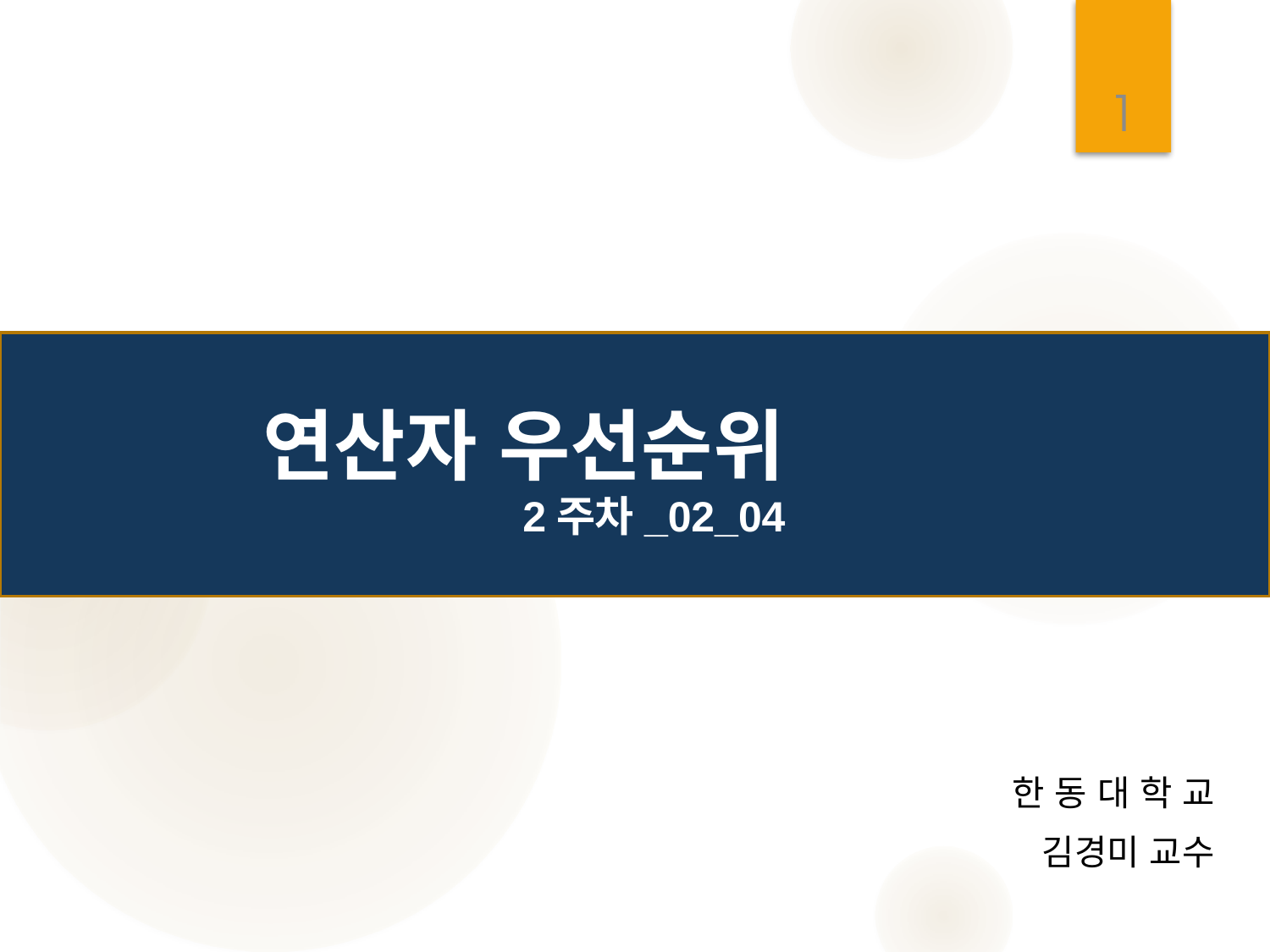

1

# 연산자 우선순위 2주차_02_04
한 동 대 학 교
 김경미 교수